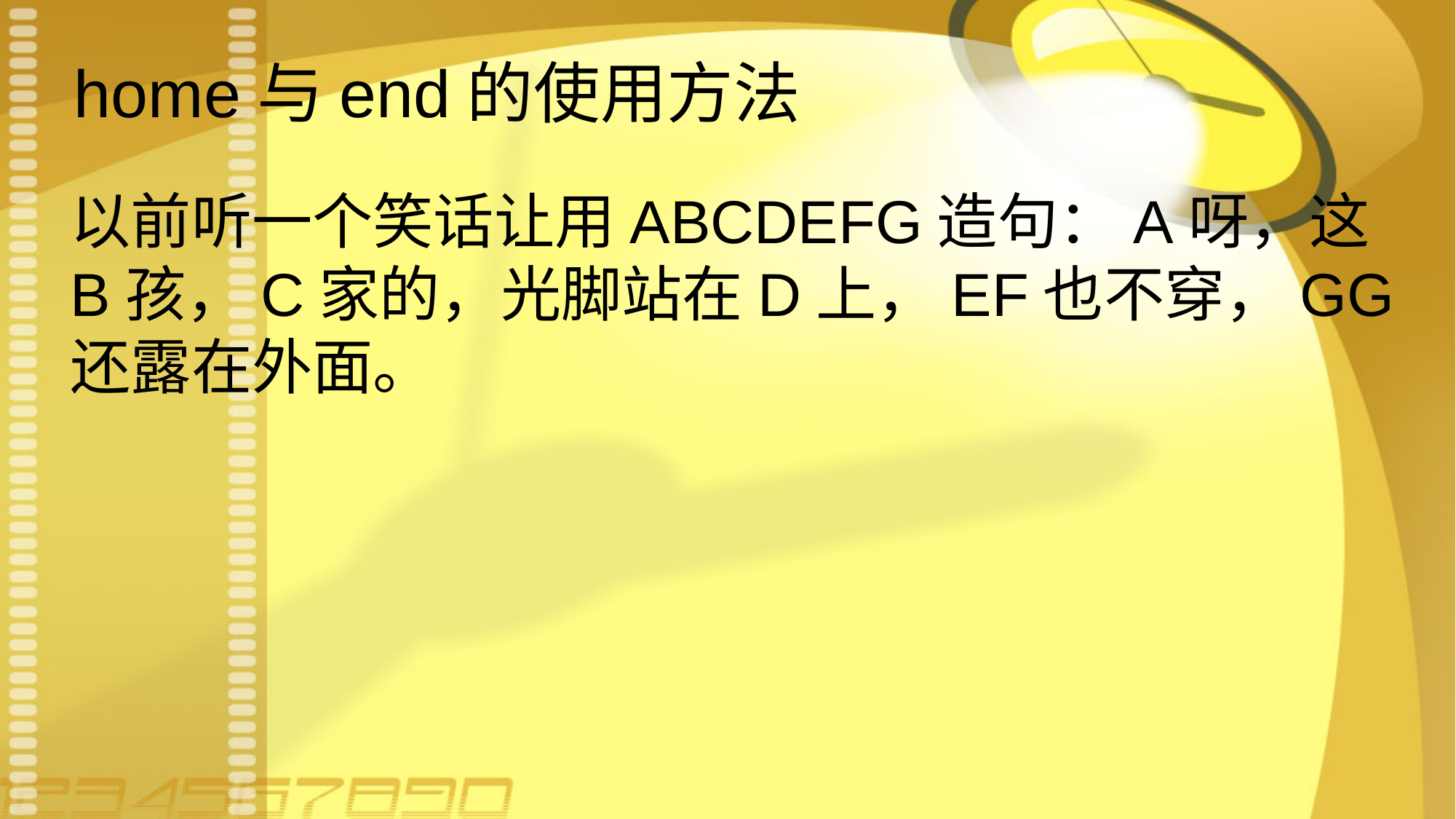

# home与end的使用方法
以前听一个笑话让用ABCDEFG造句：A呀，这B孩，C家的，光脚站在D上，EF也不穿，GG还露在外面。